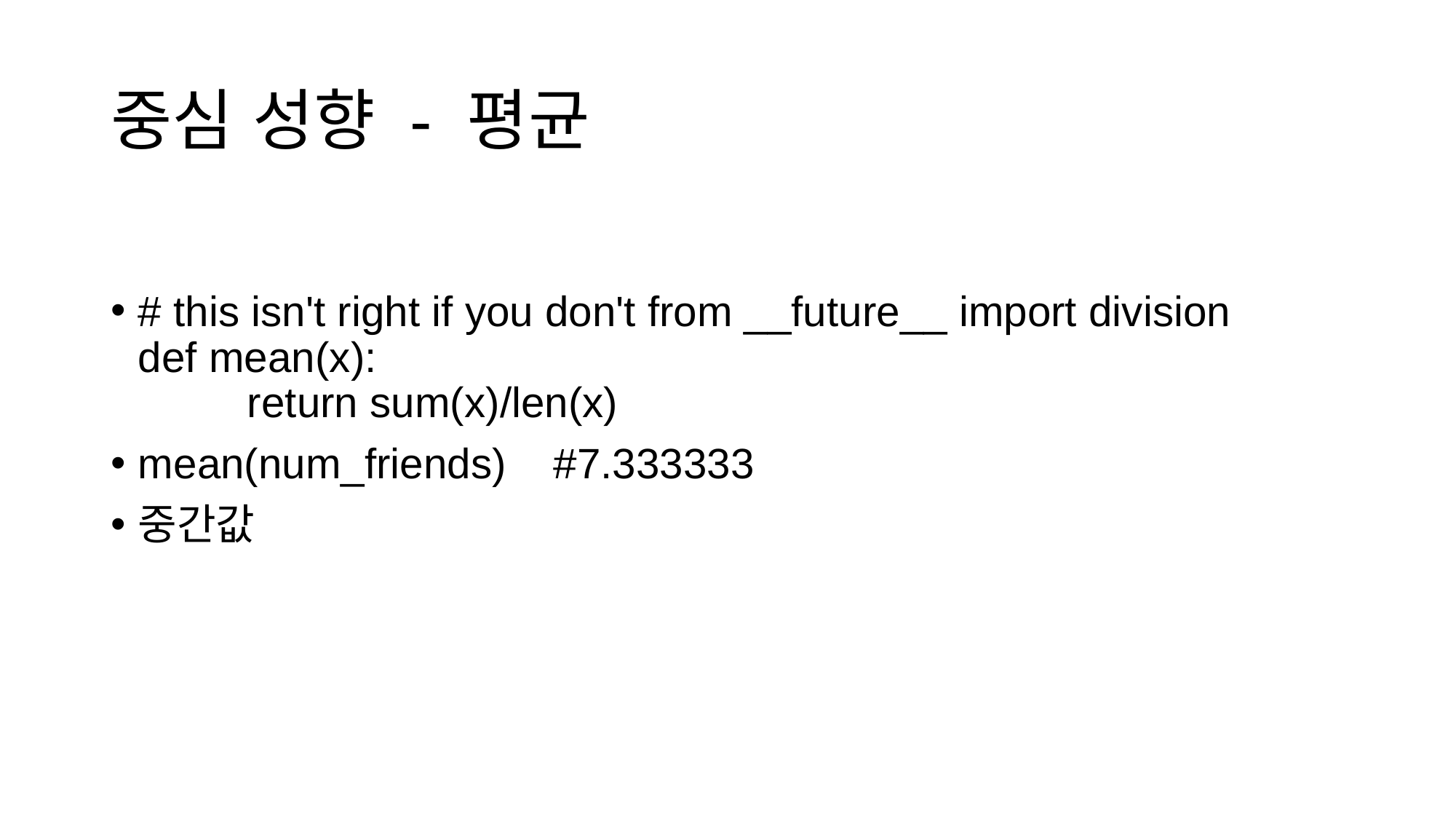

# 중심 성향 - 평균

# this isn't right if you don't from __future__ import division def mean(x): return sum(x)/len(x)
mean(num_friends)    #7.333333
중간값